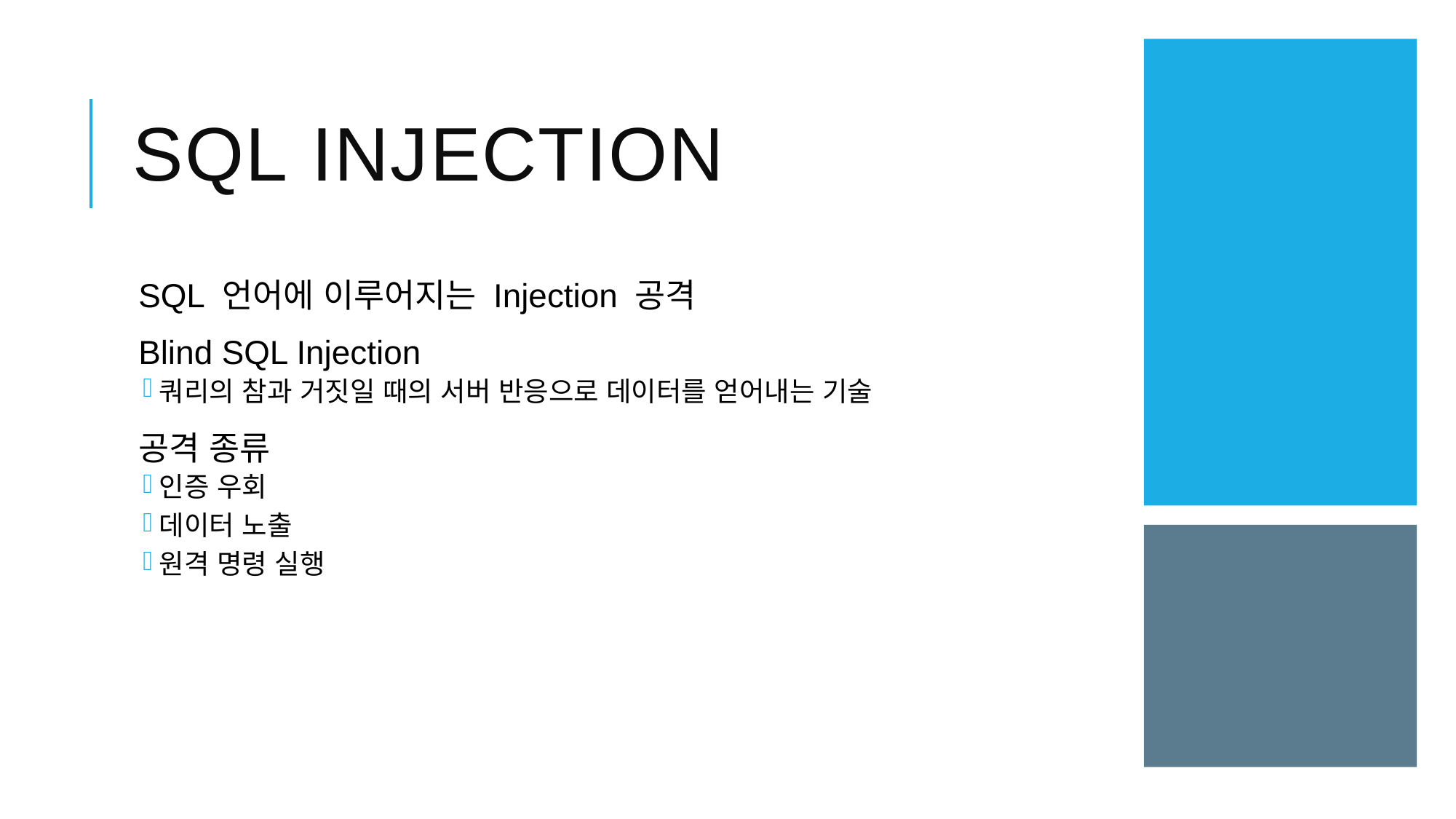

# SQL Injection
SQL 언어에 이루어지는 Injection 공격
Blind SQL Injection
쿼리의 참과 거짓일 때의 서버 반응으로 데이터를 얻어내는 기술
공격 종류
인증 우회
데이터 노출
원격 명령 실행